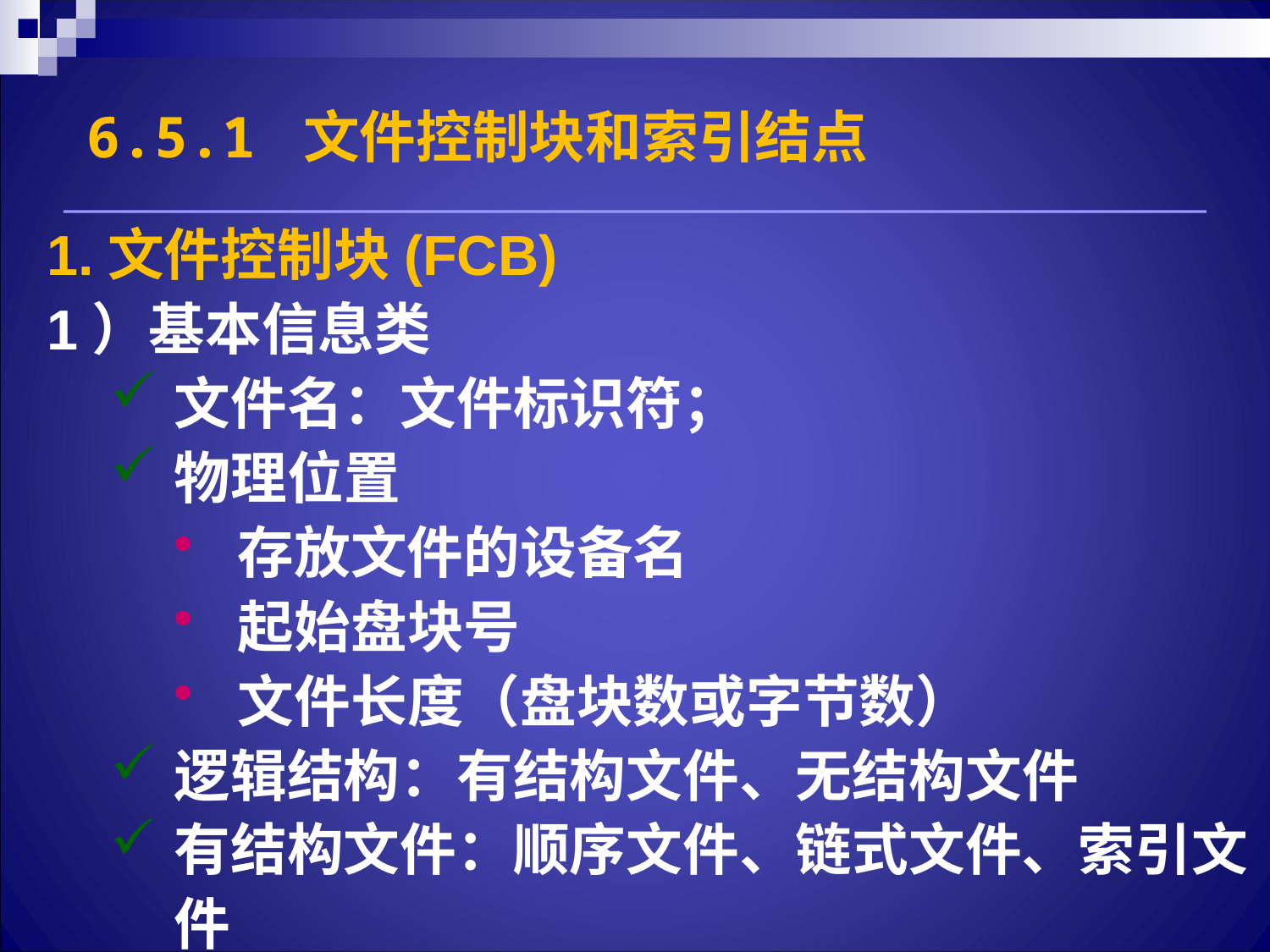

6.5.1 文件控制块和索引结点
1.文件控制块(FCB)
1）基本信息类
文件名：文件标识符；
物理位置
存放文件的设备名
起始盘块号
文件长度（盘块数或字节数）
逻辑结构：有结构文件、无结构文件
有结构文件：顺序文件、链式文件、索引文件